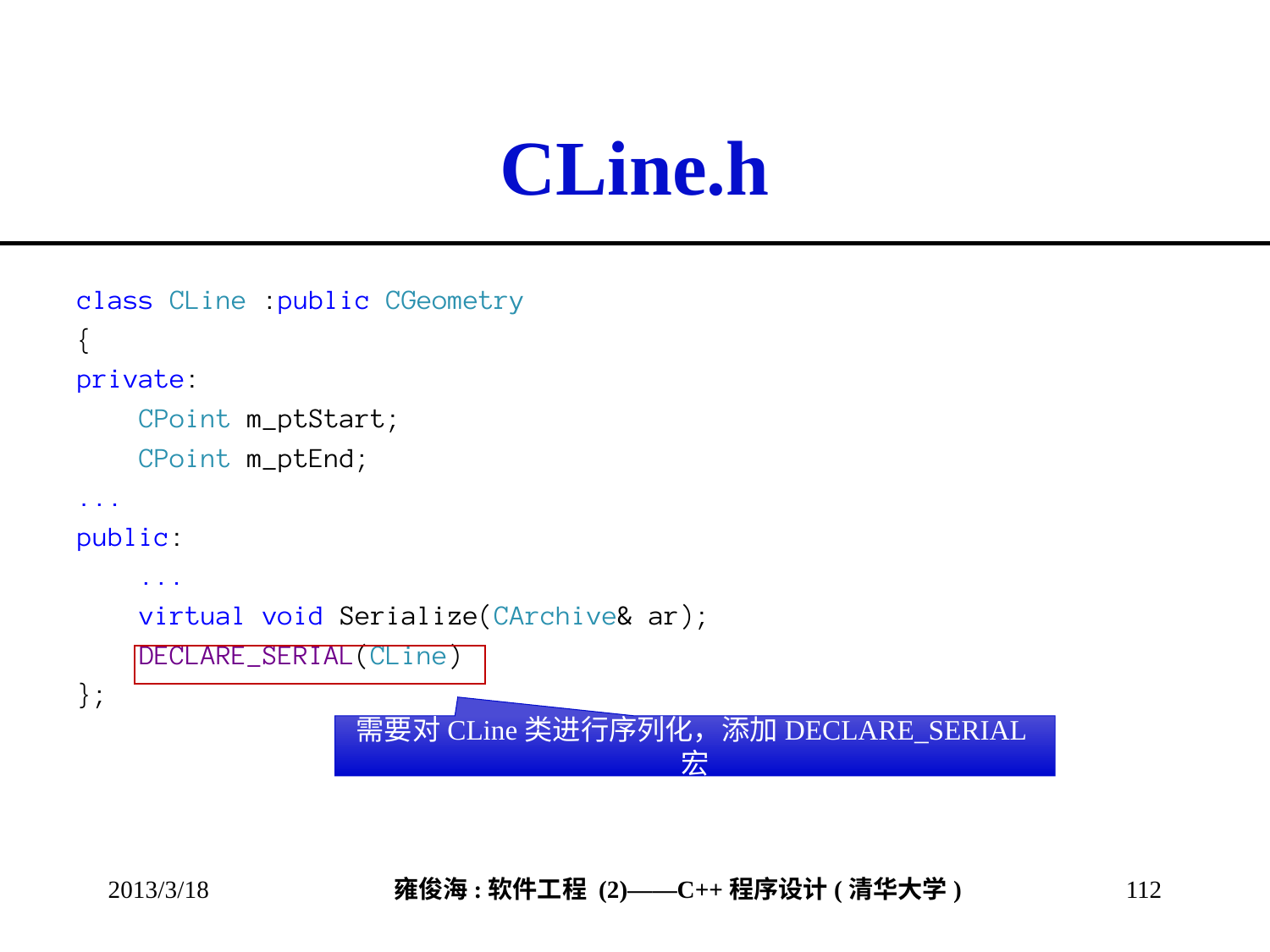

# CLine.h
class CLine :public CGeometry
{
private:
    CPoint m_ptStart;
    CPoint m_ptEnd;
...
public:
    ...
    virtual void Serialize(CArchive& ar);
    DECLARE_SERIAL(CLine)
};

需要对CLine类进行序列化，添加DECLARE_SERIAL宏
2013/3/18
112